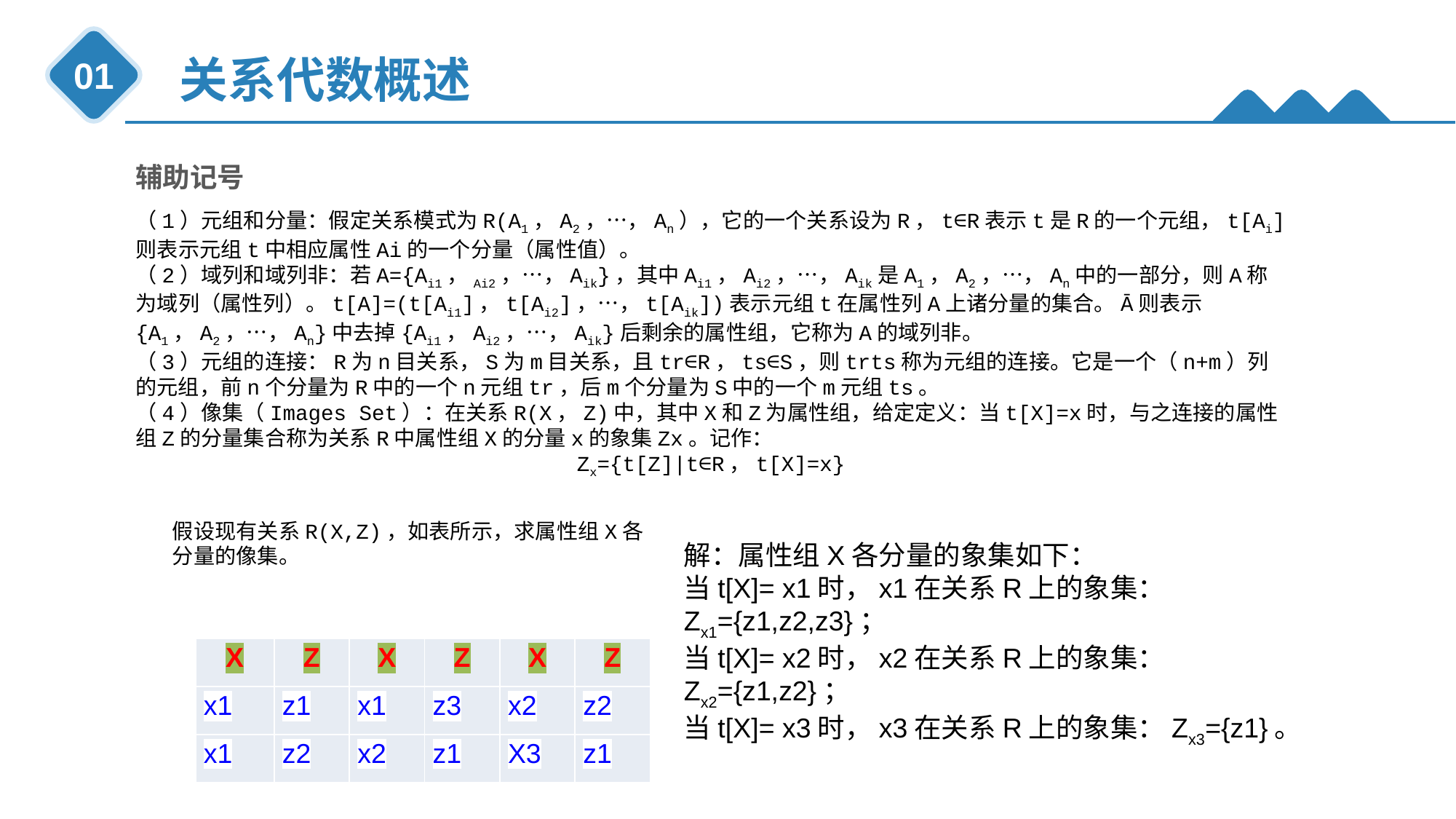

关系代数概述
01

辅助记号
（1）元组和分量：假定关系模式为R(A1，A2，…，An），它的一个关系设为R，t∈R表示t是R的一个元组，t[Ai]则表示元组t中相应属性Ai的一个分量（属性值）。
（2）域列和域列非：若A={Ai1，Ai2，…，Aik}，其中Ai1，Ai2，…，Aik是A1，A2，…，An中的一部分，则A称为域列（属性列）。t[A]=(t[Ai1]，t[Ai2]，…，t[Aik])表示元组t在属性列A上诸分量的集合。Ā则表示{A1，A2，…，An}中去掉{Ai1，Ai2，…，Aik}后剩余的属性组，它称为A的域列非。
（3）元组的连接：R为n目关系，S为m目关系，且tr∈R，ts∈S，则trts称为元组的连接。它是一个（n+m）列的元组，前n个分量为R中的一个n元组tr，后m个分量为S中的一个m元组ts。
（4）像集（Images Set）：在关系R(X，Z)中，其中X和Z为属性组，给定定义：当t[X]=x时，与之连接的属性组Z的分量集合称为关系R中属性组X的分量x的象集Zx。记作：
Zx={t[Z]|t∈R，t[X]=x}

假设现有关系R(X,Z)，如表所示，求属性组X各分量的像集。
解：属性组X各分量的象集如下：
当t[X]= x1时，x1在关系R上的象集：Zx1={z1,z2,z3}；
当t[X]= x2时，x2在关系R上的象集：Zx2={z1,z2}；
当t[X]= x3时，x3在关系R上的象集：Zx3={z1}。
| X | Z | X | Z | X | Z |
| --- | --- | --- | --- | --- | --- |
| x1 | z1 | x1 | z3 | x2 | z2 |
| x1 | z2 | x2 | z1 | X3 | z1 |